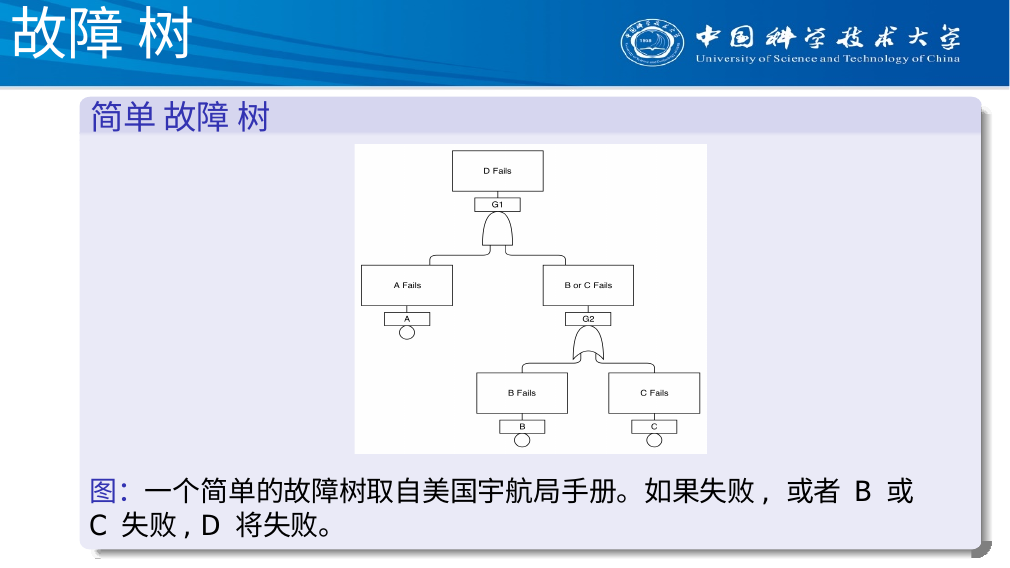

# 故障 树
简单 故障 树

图：一个简单的故障树取自美国宇航局手册。如果失败, 或者 B 或 C 失败, D 将失败。